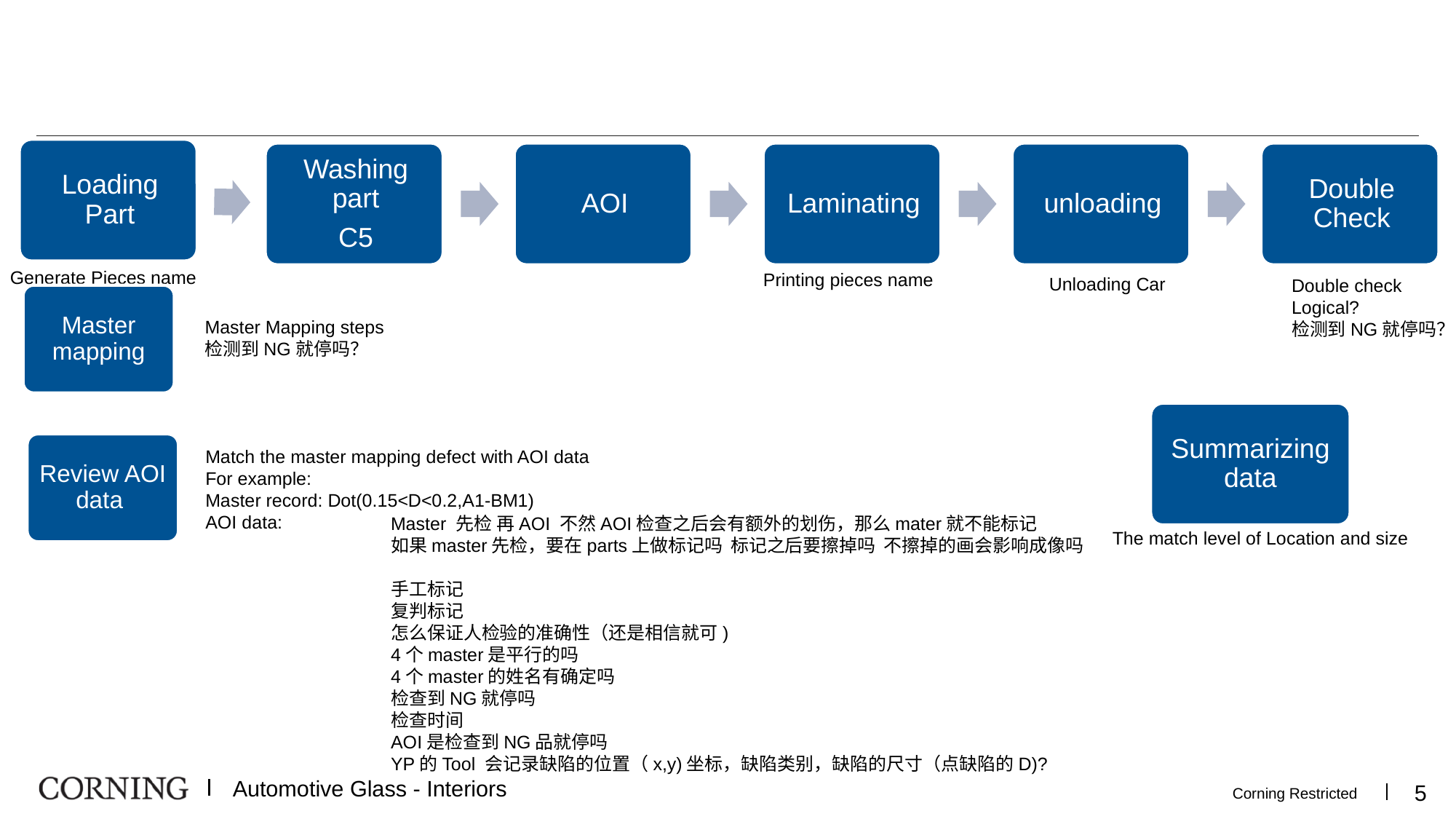

Loading Part

Washing part
C5

AOI

Laminating

unloading

Double Check
Generate Pieces name
Printing pieces name
Unloading Car
Double check
Logical?
检测到NG就停吗？

Master mapping
Master Mapping steps
检测到NG就停吗？

Summarizing data

Review AOI data
Match the master mapping defect with AOI data
For example:
Master record: Dot(0.15<D<0.2,A1-BM1)
AOI data:
Master 先检 再AOI 不然AOI检查之后会有额外的划伤，那么mater就不能标记
如果master先检，要在parts上做标记吗  标记之后要擦掉吗  不擦掉的画会影响成像吗

手工标记
复判标记
怎么保证人检验的准确性（还是相信就可)
4个master是平行的吗
4个master的姓名有确定吗
检查到NG就停吗
检查时间
AOI是检查到NG品就停吗
YP的Tool 会记录缺陷的位置（x,y)坐标，缺陷类别，缺陷的尺寸（点缺陷的D)?
The match level of Location and size